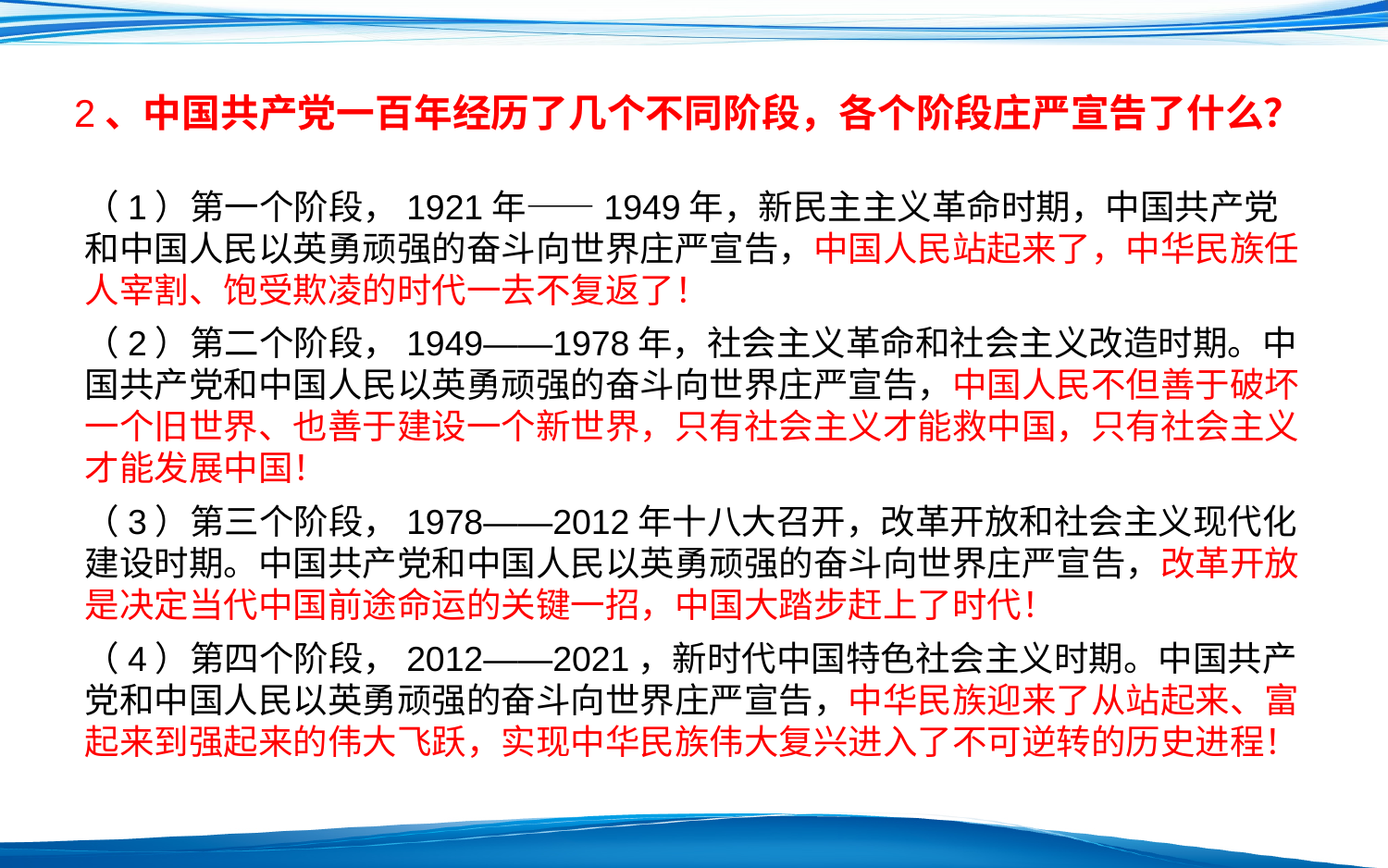

# 2、中国共产党一百年经历了几个不同阶段，各个阶段庄严宣告了什么？
（1）第一个阶段，1921年——1949年，新民主主义革命时期，中国共产党和中国人民以英勇顽强的奋斗向世界庄严宣告，中国人民站起来了，中华民族任人宰割、饱受欺凌的时代一去不复返了！
（2）第二个阶段，1949——1978年，社会主义革命和社会主义改造时期。中国共产党和中国人民以英勇顽强的奋斗向世界庄严宣告，中国人民不但善于破坏一个旧世界、也善于建设一个新世界，只有社会主义才能救中国，只有社会主义才能发展中国！
（3）第三个阶段，1978——2012年十八大召开，改革开放和社会主义现代化建设时期。中国共产党和中国人民以英勇顽强的奋斗向世界庄严宣告，改革开放是决定当代中国前途命运的关键一招，中国大踏步赶上了时代！
（4）第四个阶段，2012——2021，新时代中国特色社会主义时期。中国共产党和中国人民以英勇顽强的奋斗向世界庄严宣告，中华民族迎来了从站起来、富起来到强起来的伟大飞跃，实现中华民族伟大复兴进入了不可逆转的历史进程！